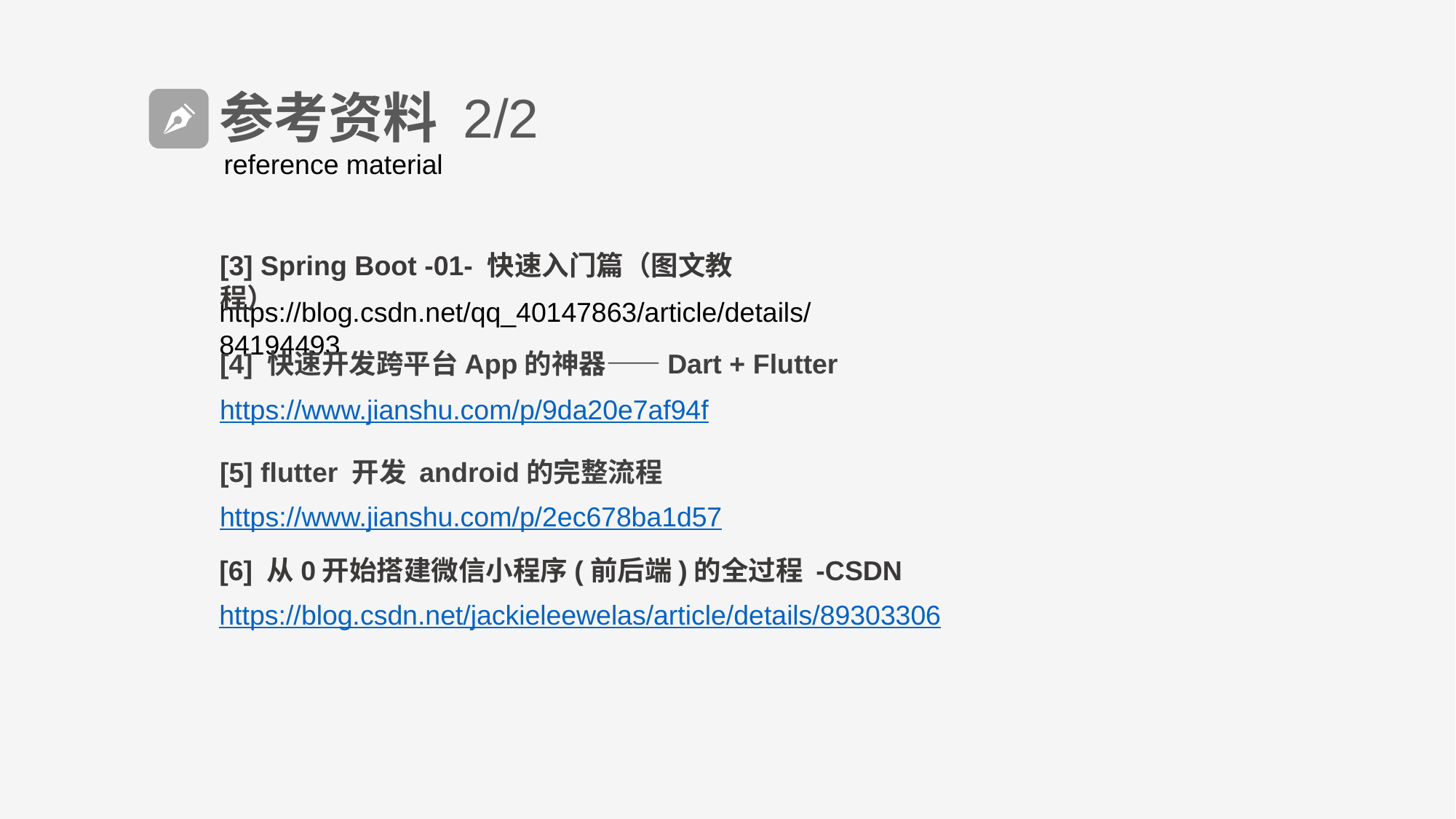

参考资料 2/2

reference material
[3] Spring Boot -01- 快速入门篇（图文教程）
https://blog.csdn.net/qq_40147863/article/details/84194493
[4] 快速开发跨平台App的神器——Dart + Flutter
https://www.jianshu.com/p/9da20e7af94f
[5] flutter 开发 android的完整流程
https://www.jianshu.com/p/2ec678ba1d57
[6] 从0开始搭建微信小程序(前后端)的全过程 -CSDN
https://blog.csdn.net/jackieleewelas/article/details/89303306